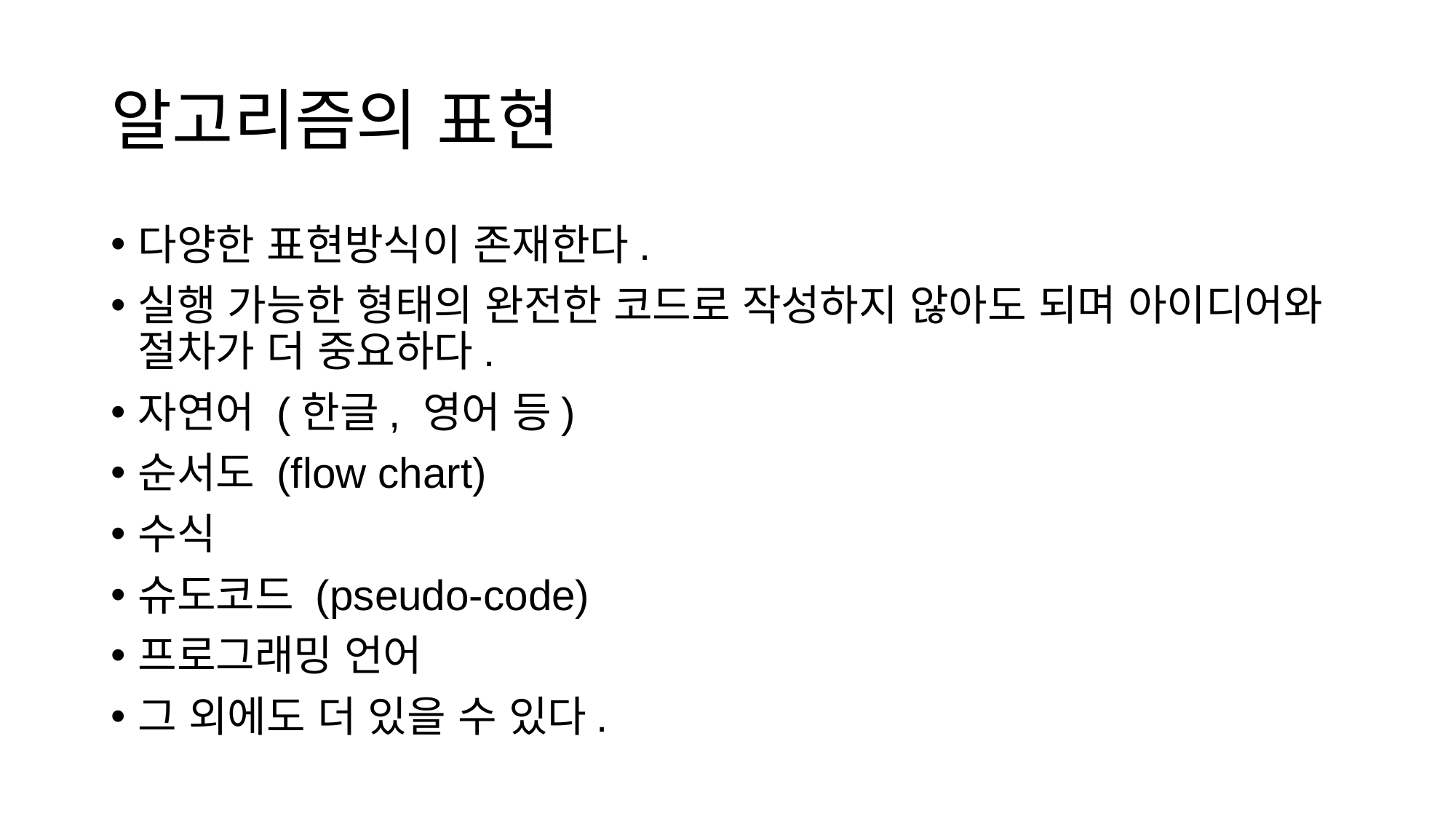

알고리즘의 표현
다양한 표현방식이 존재한다.
실행 가능한 형태의 완전한 코드로 작성하지 않아도 되며 아이디어와 절차가 더 중요하다.
자연어 (한글, 영어 등)
순서도 (flow chart)
수식
슈도코드 (pseudo-code)
프로그래밍 언어
그 외에도 더 있을 수 있다.